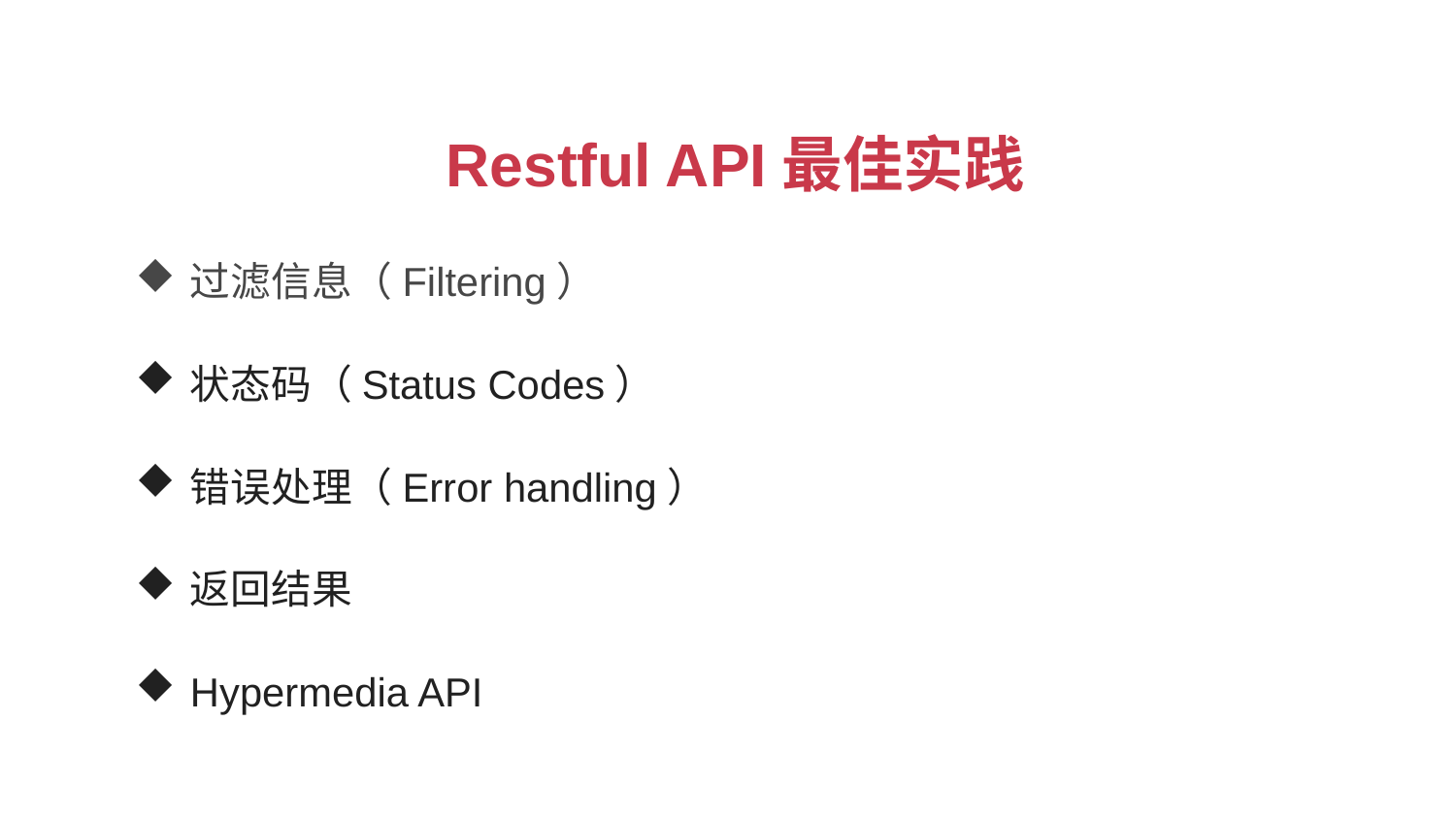

Restful API最佳实践
过滤信息（Filtering）
状态码（Status Codes）
错误处理（Error handling）
返回结果
Hypermedia API